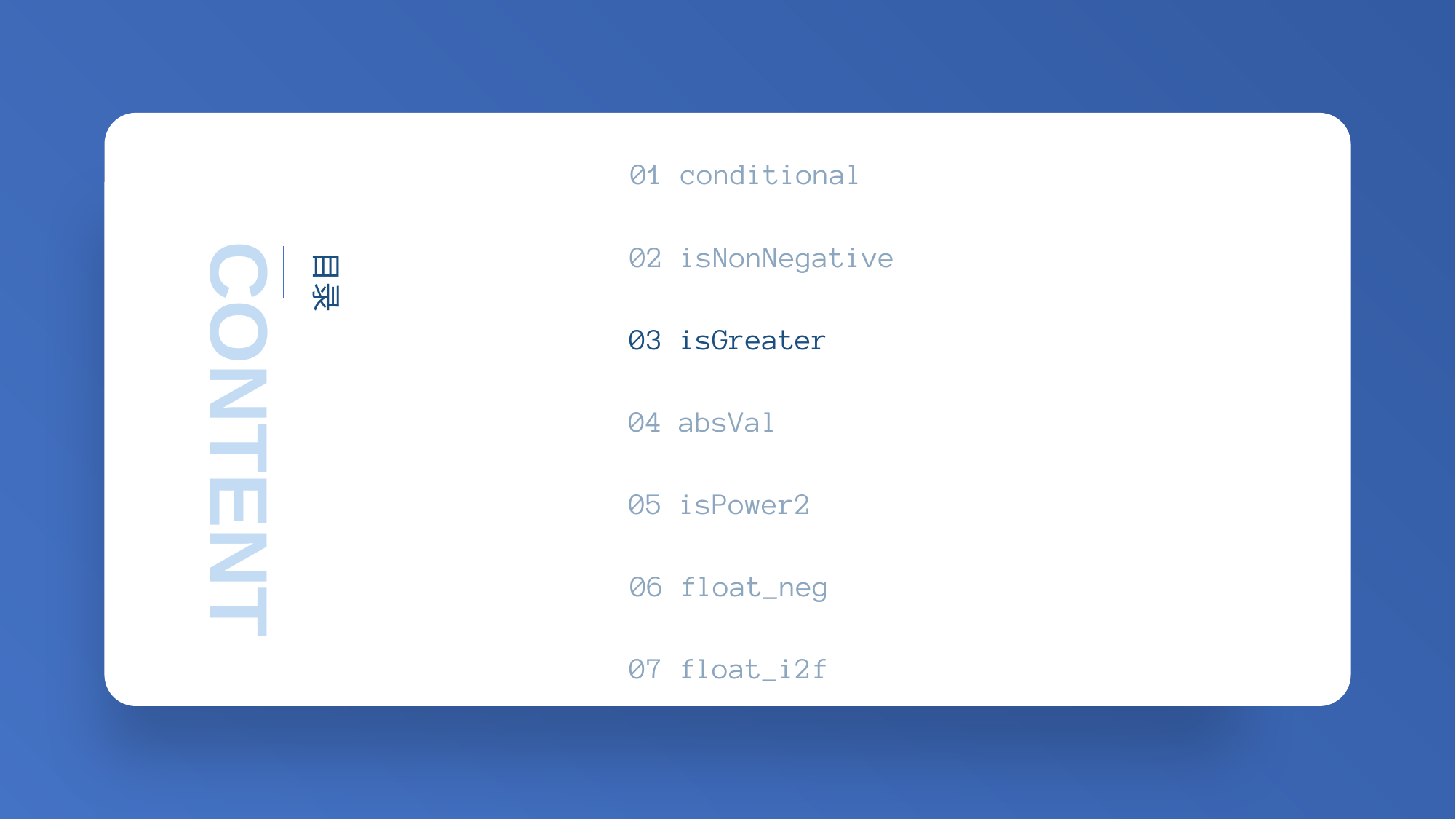

01 conditional
02 isNonNegative
CONTENT
目录
03 isGreater
04 absVal
05 isPower2
06 float_neg
07 float_i2f